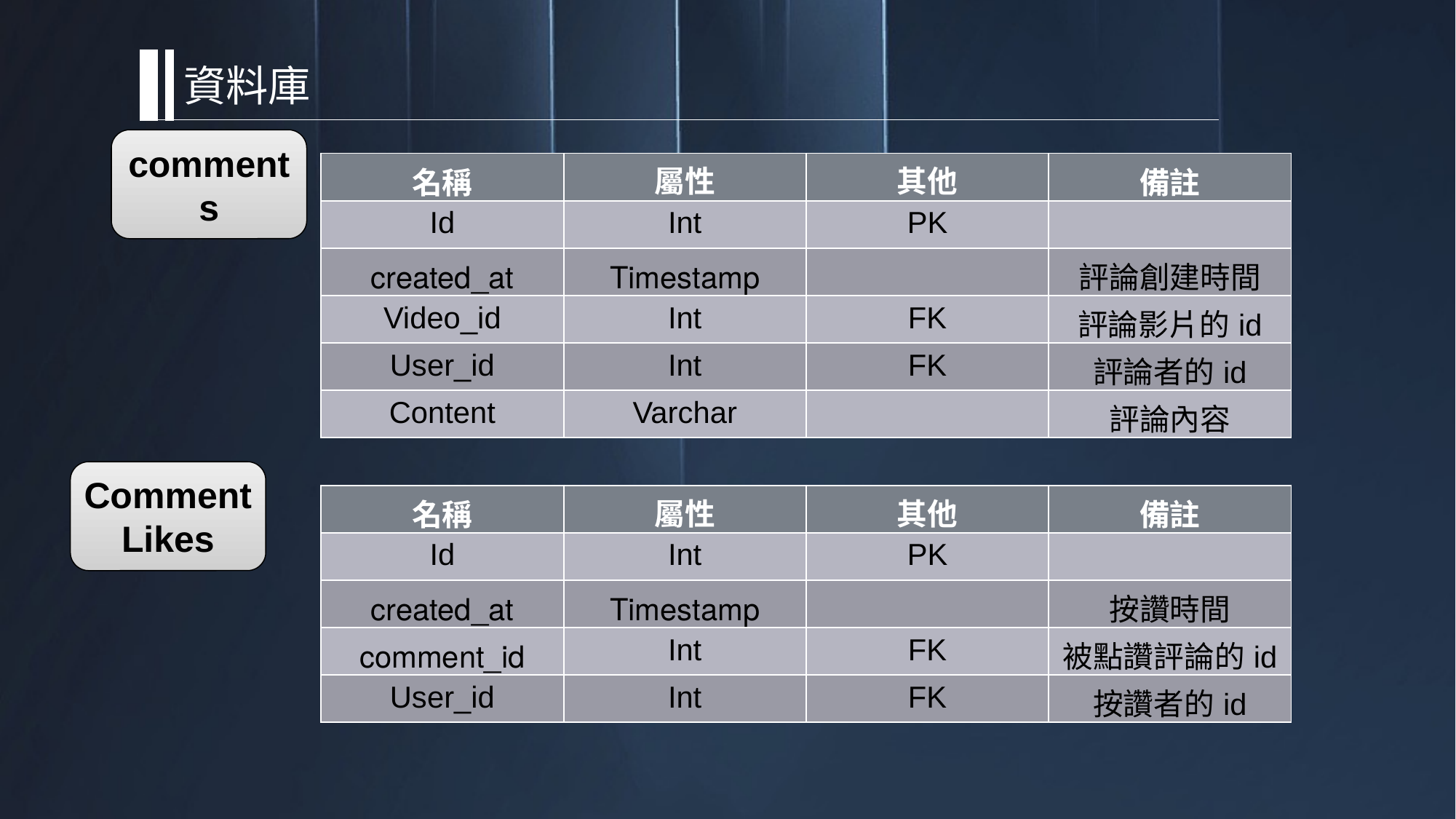

資料庫

| 名稱 | 屬性 | 其他 | 備註 |
| --- | --- | --- | --- |
| Id | Int | PK |  |
| created\_at | Timestamp |  | 評論創建時間 |
| Video\_id | Int | FK | 評論影片的id |
| User\_id | Int | FK | 評論者的id |
| Content | Varchar |  | 評論內容 |
comments
Comment
Likes
| 名稱 | 屬性 | 其他 | 備註 |
| --- | --- | --- | --- |
| Id | Int | PK |  |
| created\_at | Timestamp |  | 按讚時間 |
| comment\_id | Int | FK | 被點讚評論的id |
| User\_id | Int | FK | 按讚者的id |